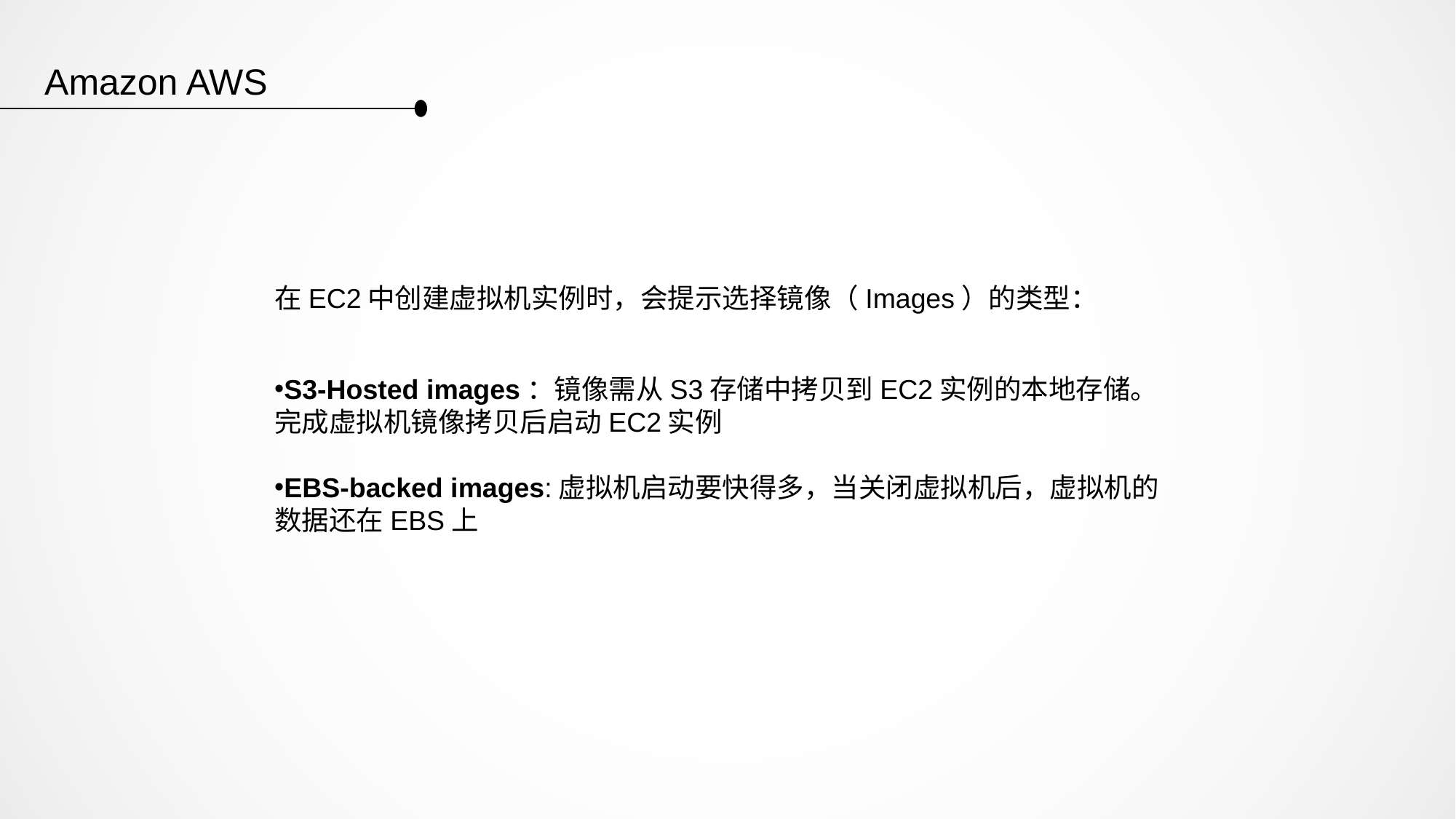

Amazon AWS

在EC2中创建虚拟机实例时，会提示选择镜像（Images）的类型：
S3-Hosted images：镜像需从S3存储中拷贝到EC2实例的本地存储。完成虚拟机镜像拷贝后启动EC2实例

EBS-backed images:虚拟机启动要快得多，当关闭虚拟机后，虚拟机的数据还在EBS上